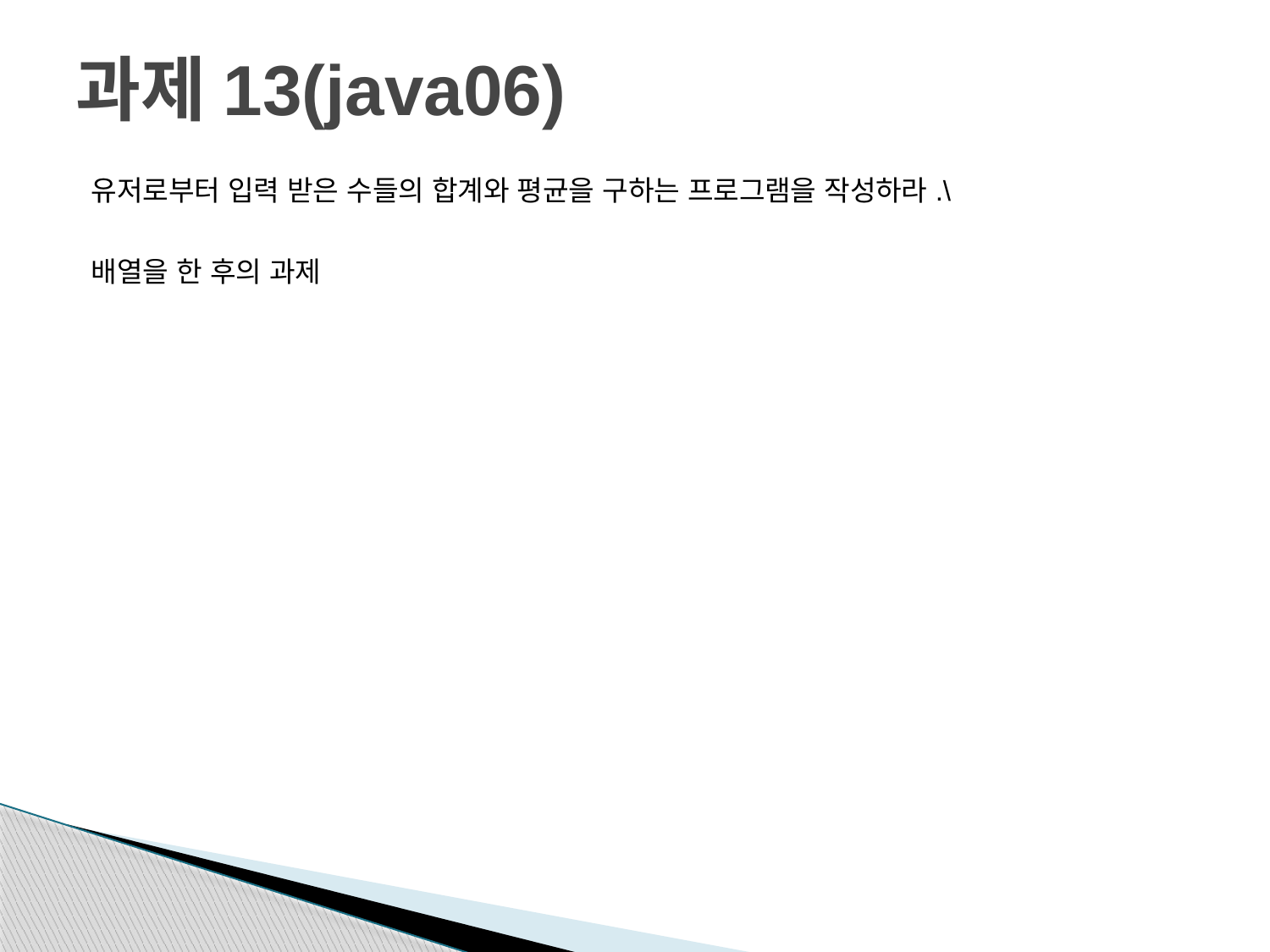

# 과제13(java06)
유저로부터 입력 받은 수들의 합계와 평균을 구하는 프로그램을 작성하라.\

배열을 한 후의 과제